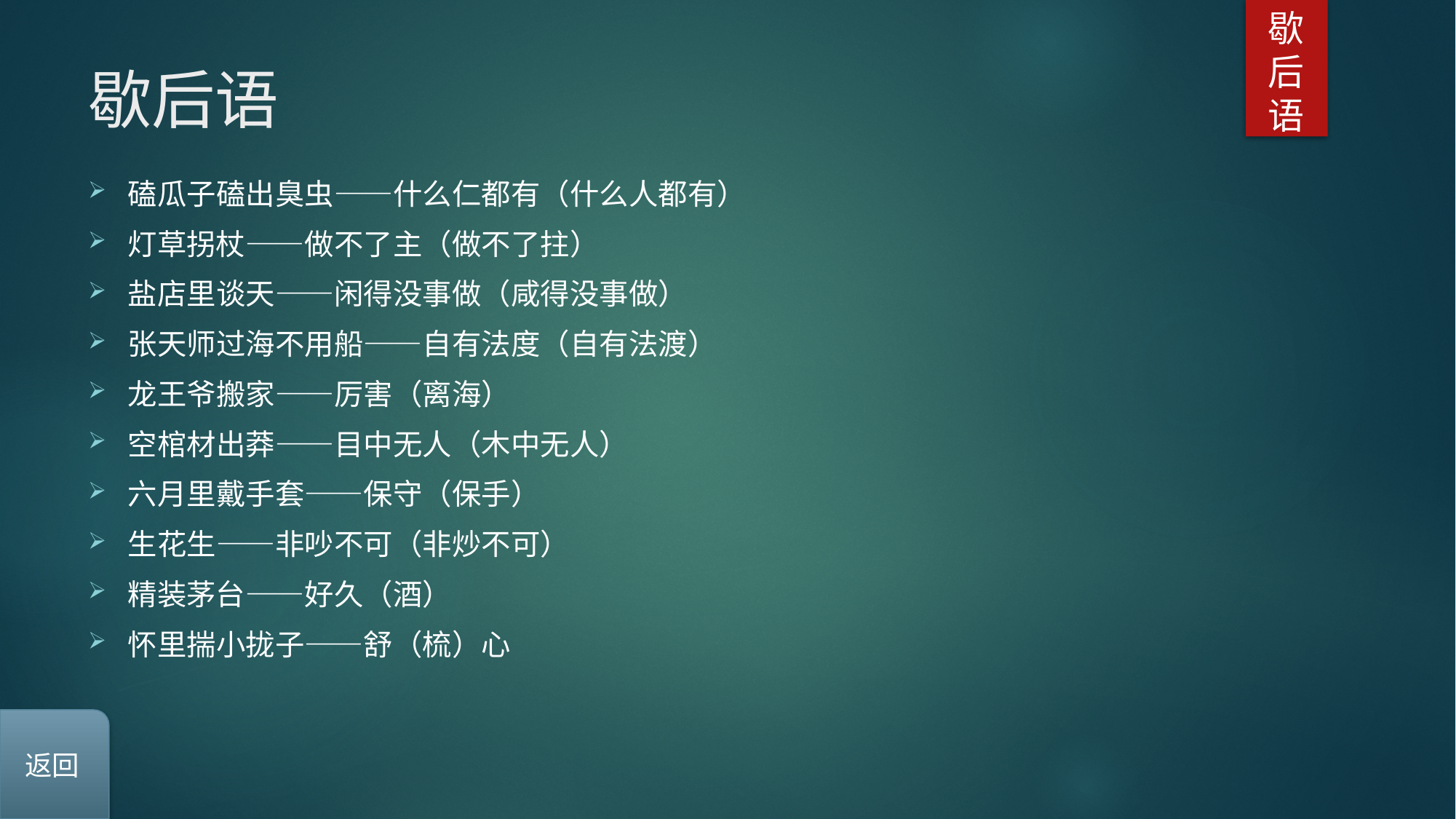

歇后语
# 歇后语
磕瓜子磕出臭虫——什么仁都有（什么人都有）
灯草拐杖——做不了主（做不了拄）
盐店里谈天——闲得没事做（咸得没事做）
张天师过海不用船——自有法度（自有法渡）
龙王爷搬家——厉害（离海）
空棺材出莽——目中无人（木中无人）
六月里戴手套——保守（保手）
生花生——非吵不可（非炒不可）
精装茅台——好久（酒）
怀里揣小拢子——舒（梳）心

返回